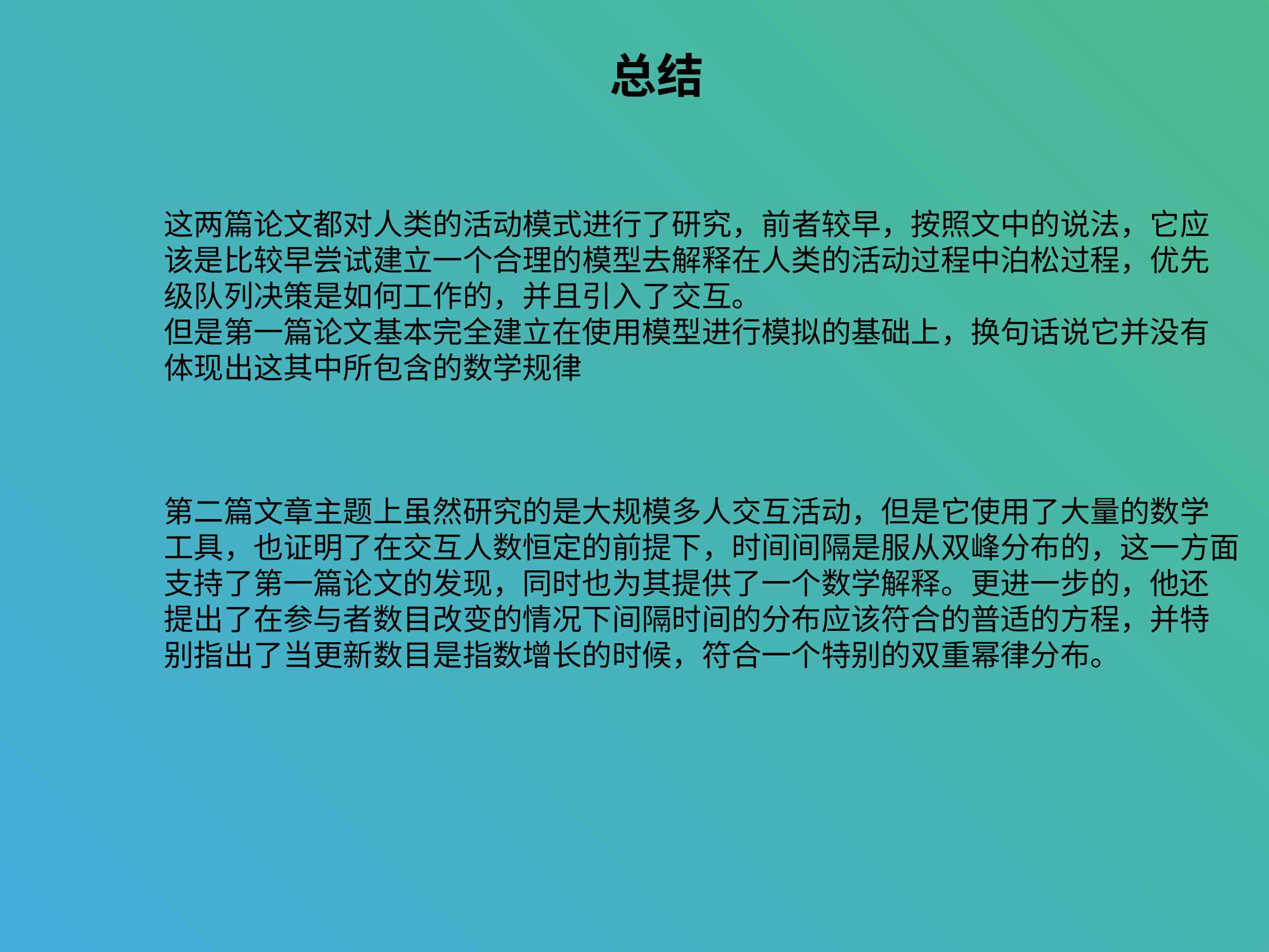

总结
这两篇论文都对人类的活动模式进行了研究，前者较早，按照文中的说法，它应
该是比较早尝试建立一个合理的模型去解释在人类的活动过程中泊松过程，优先
级队列决策是如何工作的，并且引入了交互。
但是第一篇论文基本完全建立在使用模型进行模拟的基础上，换句话说它并没有
体现出这其中所包含的数学规律

第二篇文章主题上虽然研究的是大规模多人交互活动，但是它使用了大量的数学
工具，也证明了在交互人数恒定的前提下，时间间隔是服从双峰分布的，这一方面
支持了第一篇论文的发现，同时也为其提供了一个数学解释。更进一步的，他还
提出了在参与者数目改变的情况下间隔时间的分布应该符合的普适的方程，并特
别指出了当更新数目是指数增长的时候，符合一个特别的双重幂律分布。